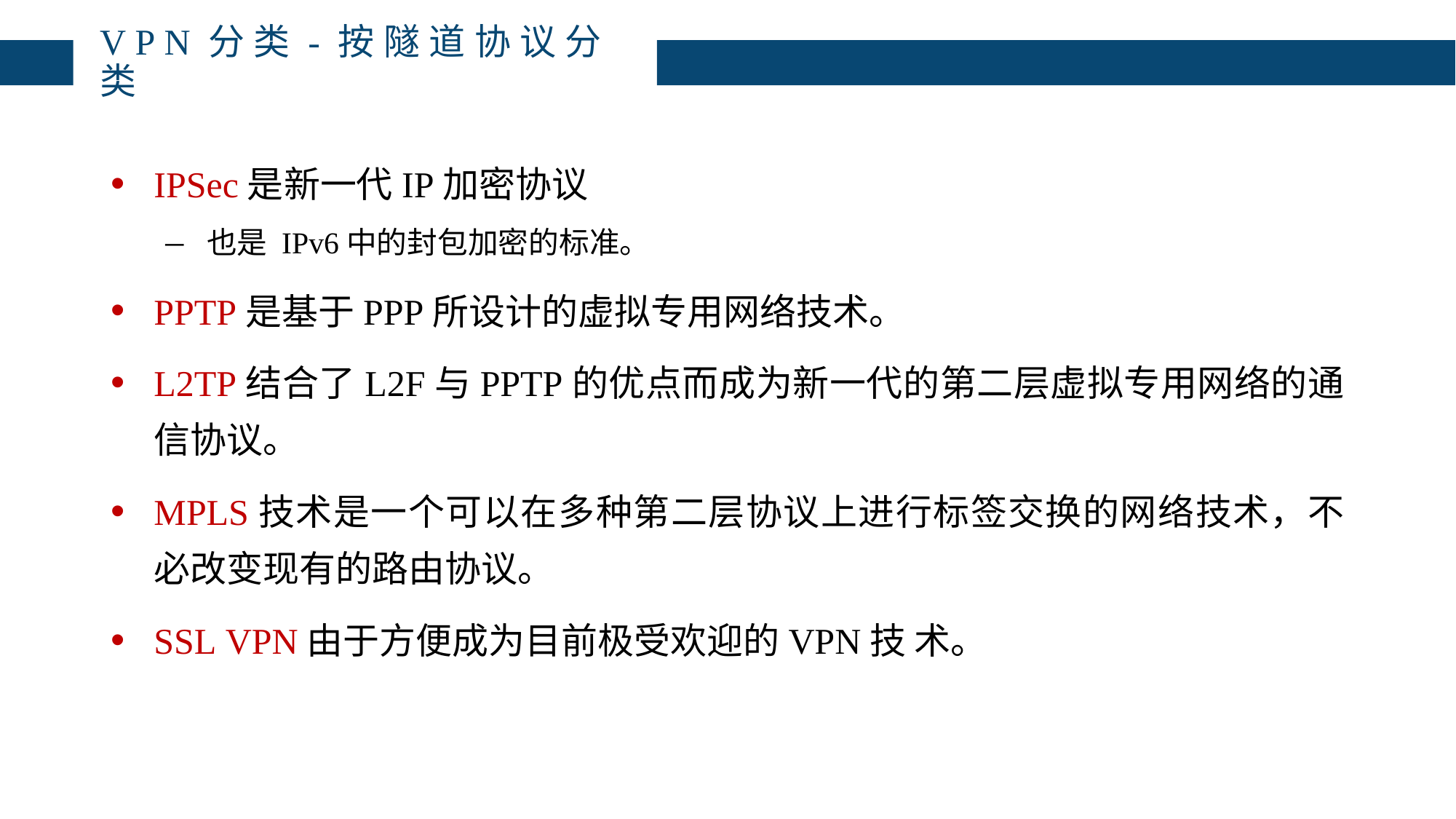

# VPN分类-按隧道协议分类

IPSec是新一代IP加密协议
也是 IPv6中的封包加密的标准。
PPTP是基于PPP所设计的虚拟专用网络技术。
L2TP结合了L2F与PPTP的优点而成为新一代的第二层虚拟专用网络的通信协议。
MPLS技术是一个可以在多种第二层协议上进行标签交换的网络技术，不必改变现有的路由协议。
SSL VPN由于方便成为目前极受欢迎的VPN技 术。